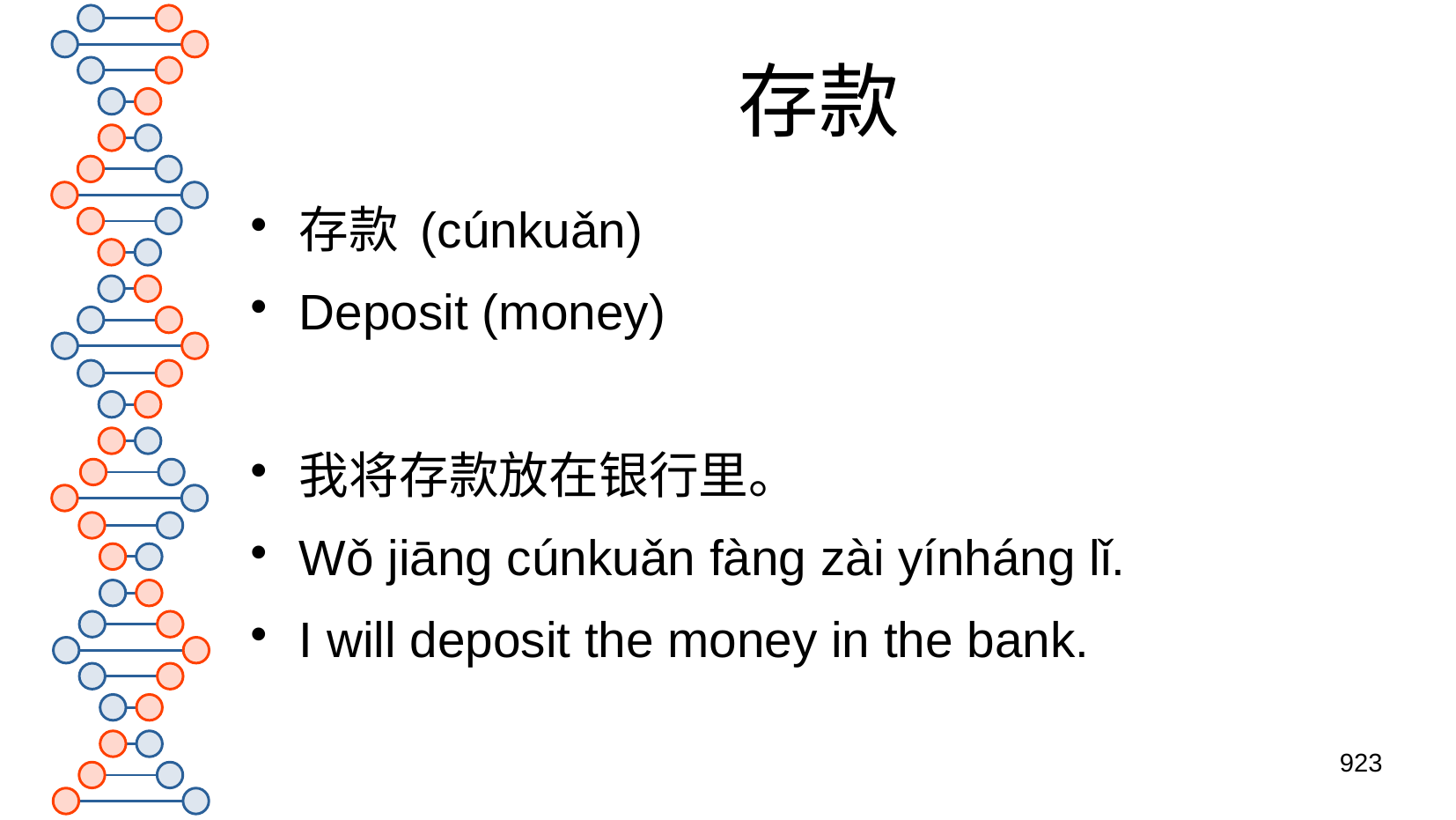

# 存款
存款 (cúnkuǎn)
Deposit (money)

我将存款放在银行里。
Wǒ jiāng cúnkuǎn fàng zài yínháng lǐ.
I will deposit the money in the bank.

923